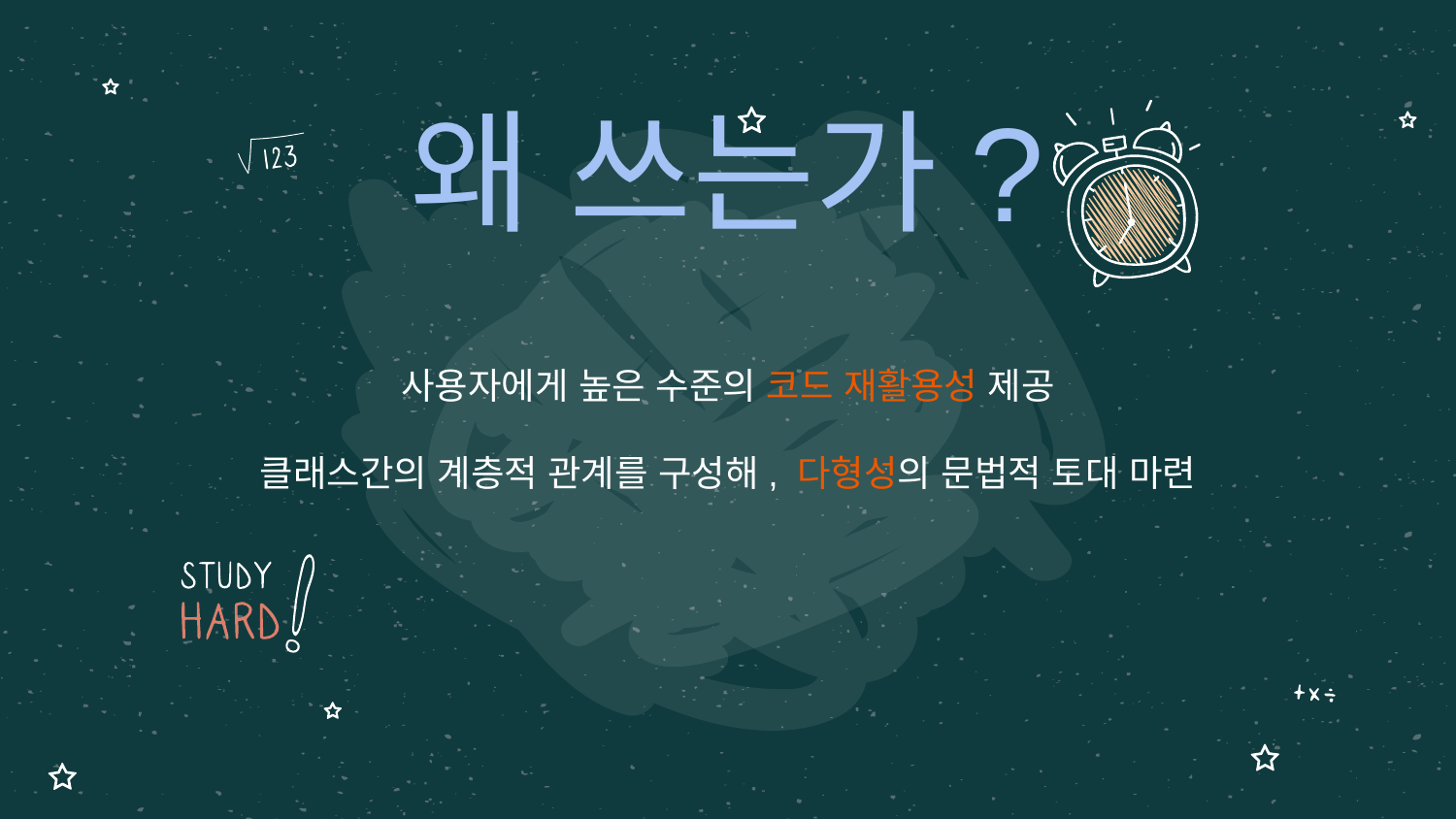

# 왜 쓰는가?

사용자에게 높은 수준의 코드 재활용성 제공

클래스간의 계층적 관계를 구성해, 다형성의 문법적 토대 마련